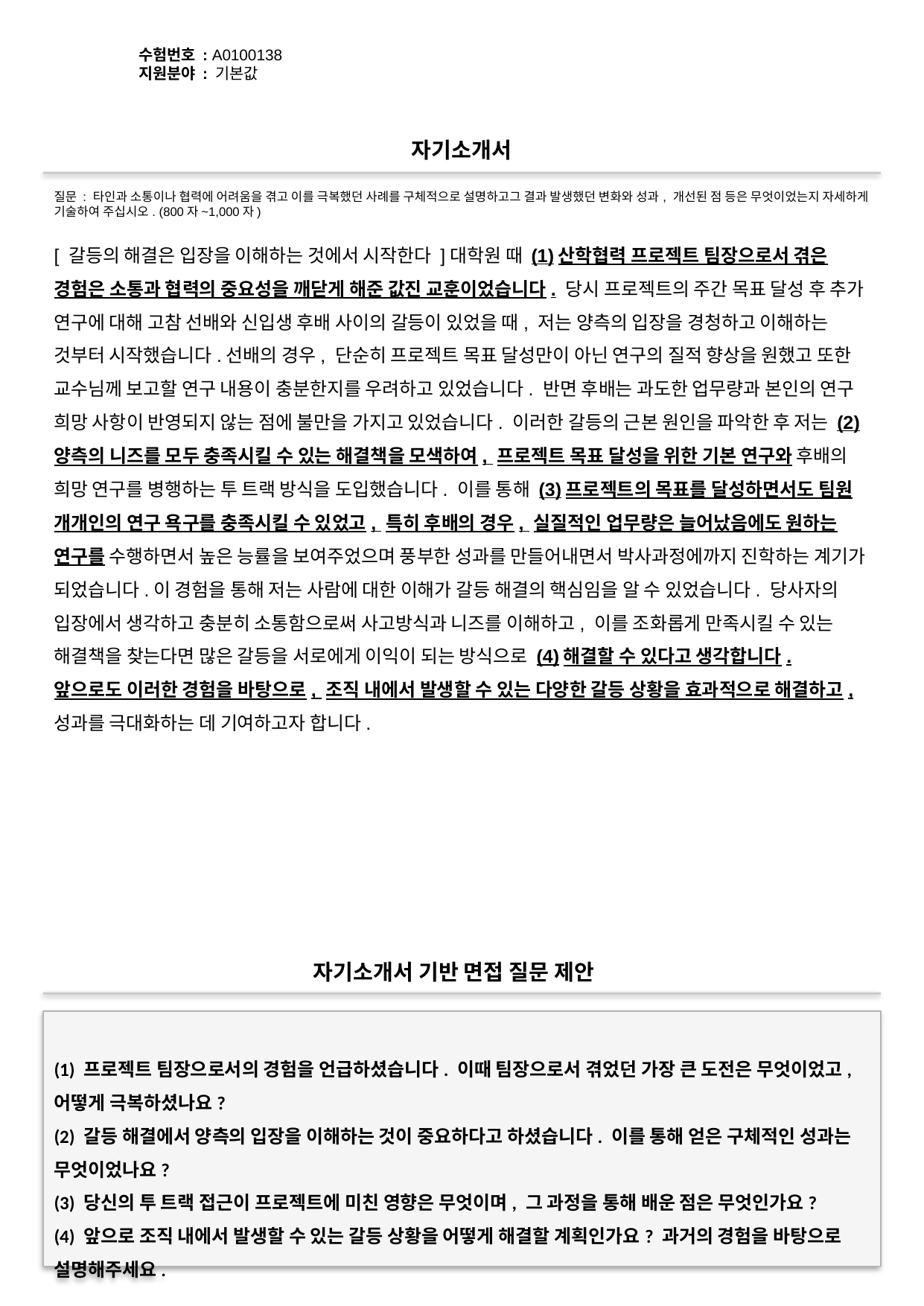

수험번호 : A0100138
지원분야 : 기본값
#

자기소개서

질문 : 타인과 소통이나 협력에 어려움을 겪고 이를 극복했던 사례를 구체적으로 설명하고그 결과 발생했던 변화와 성과, 개선된 점 등은 무엇이었는지 자세하게 기술하여 주십시오. (800자~1,000자)

[ 갈등의 해결은 입장을 이해하는 것에서 시작한다 ]대학원 때 (1)산학협력 프로젝트 팀장으로서 겪은 경험은 소통과 협력의 중요성을 깨닫게 해준 값진 교훈이었습니다. 당시 프로젝트의 주간 목표 달성 후 추가 연구에 대해 고참 선배와 신입생 후배 사이의 갈등이 있었을 때, 저는 양측의 입장을 경청하고 이해하는 것부터 시작했습니다.선배의 경우, 단순히 프로젝트 목표 달성만이 아닌 연구의 질적 향상을 원했고 또한 교수님께 보고할 연구 내용이 충분한지를 우려하고 있었습니다. 반면 후배는 과도한 업무량과 본인의 연구 희망 사항이 반영되지 않는 점에 불만을 가지고 있었습니다. 이러한 갈등의 근본 원인을 파악한 후 저는 (2)양측의 니즈를 모두 충족시킬 수 있는 해결책을 모색하여, 프로젝트 목표 달성을 위한 기본 연구와 후배의 희망 연구를 병행하는 투 트랙 방식을 도입했습니다. 이를 통해 (3)프로젝트의 목표를 달성하면서도 팀원 개개인의 연구 욕구를 충족시킬 수 있었고, 특히 후배의 경우, 실질적인 업무량은 늘어났음에도 원하는 연구를 수행하면서 높은 능률을 보여주었으며 풍부한 성과를 만들어내면서 박사과정에까지 진학하는 계기가 되었습니다.이 경험을 통해 저는 사람에 대한 이해가 갈등 해결의 핵심임을 알 수 있었습니다. 당사자의 입장에서 생각하고 충분히 소통함으로써 사고방식과 니즈를 이해하고, 이를 조화롭게 만족시킬 수 있는 해결책을 찾는다면 많은 갈등을 서로에게 이익이 되는 방식으로 (4)해결할 수 있다고 생각합니다. 앞으로도 이러한 경험을 바탕으로, 조직 내에서 발생할 수 있는 다양한 갈등 상황을 효과적으로 해결하고, 성과를 극대화하는 데 기여하고자 합니다.

자기소개서 기반 면접 질문 제안

(1) 프로젝트 팀장으로서의 경험을 언급하셨습니다. 이때 팀장으로서 겪었던 가장 큰 도전은 무엇이었고, 어떻게 극복하셨나요?
(2) 갈등 해결에서 양측의 입장을 이해하는 것이 중요하다고 하셨습니다. 이를 통해 얻은 구체적인 성과는 무엇이었나요?
(3) 당신의 투 트랙 접근이 프로젝트에 미친 영향은 무엇이며, 그 과정을 통해 배운 점은 무엇인가요?
(4) 앞으로 조직 내에서 발생할 수 있는 갈등 상황을 어떻게 해결할 계획인가요? 과거의 경험을 바탕으로 설명해주세요.